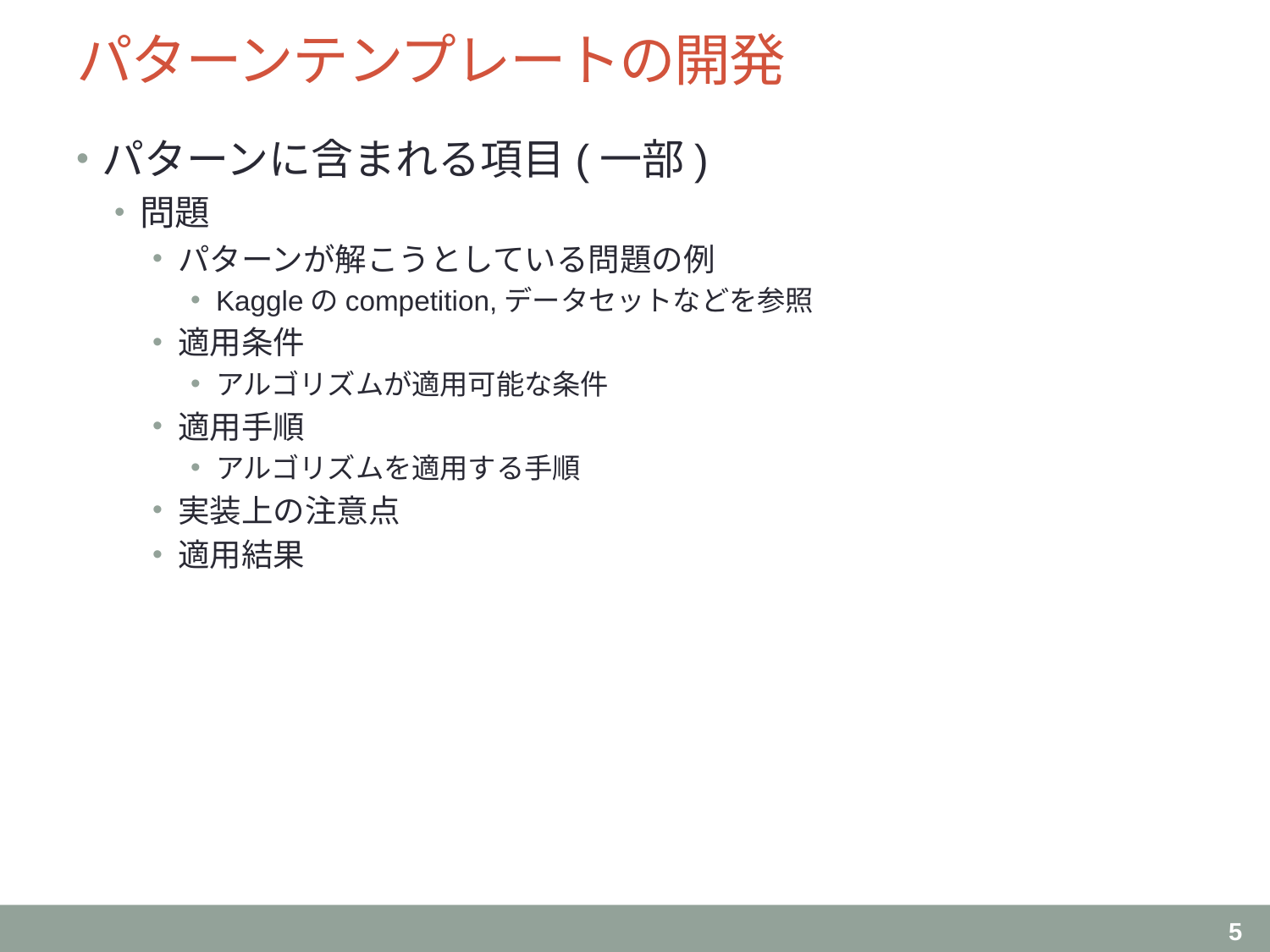

# パターンテンプレートの開発
パターンに含まれる項目(一部)
問題
パターンが解こうとしている問題の例
Kaggleのcompetition,データセットなどを参照
適用条件
アルゴリズムが適用可能な条件
適用手順
アルゴリズムを適用する手順
実装上の注意点
適用結果

5